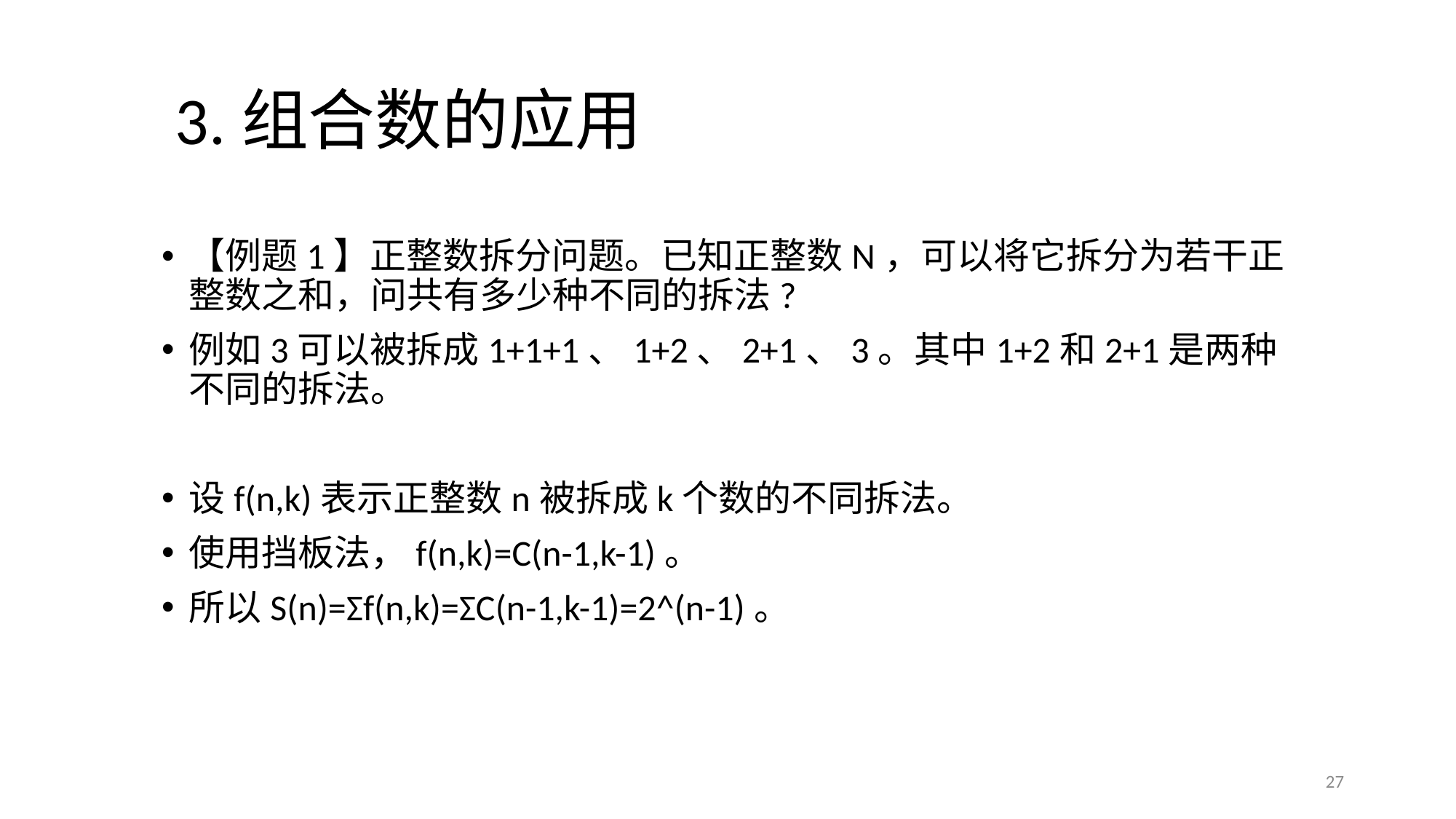

# 3.组合数的应用
【例题1】正整数拆分问题。已知正整数N，可以将它拆分为若干正整数之和，问共有多少种不同的拆法?
例如3可以被拆成1+1+1、1+2、2+1、3。其中1+2和2+1是两种不同的拆法。

设f(n,k)表示正整数n被拆成k个数的不同拆法。
使用挡板法，f(n,k)=C(n-1,k-1)。
所以S(n)=Σf(n,k)=ΣC(n-1,k-1)=2^(n-1)。
27